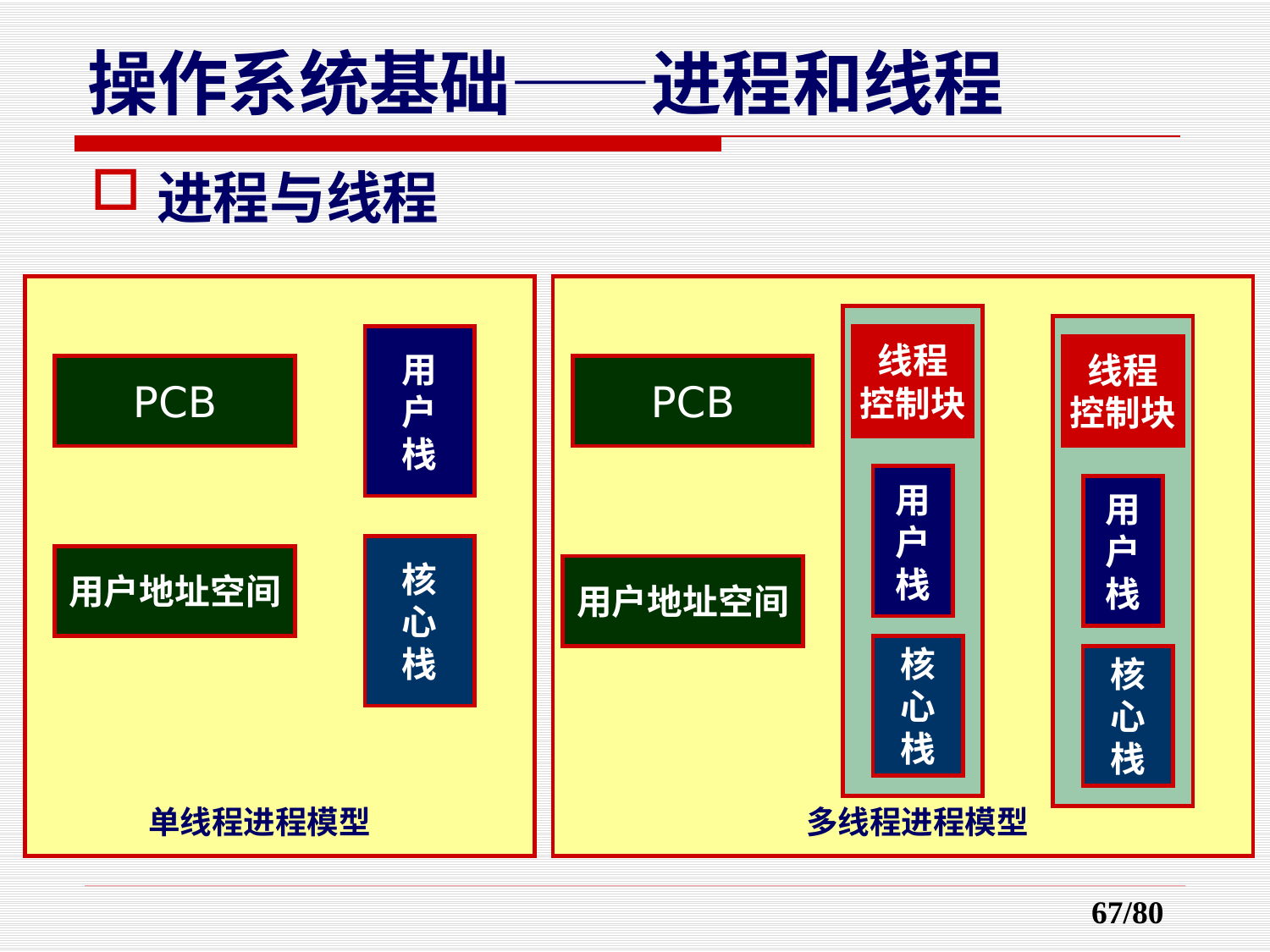

# 操作系统基础——进程和线程
进程与线程

用
户
栈
PCB
核
心
栈
用户地址空间
单线程进程模型

线程
控制块
用
户
栈
核
心
栈

线程
控制块
用
户
栈
核
心
栈
PCB
用户地址空间
多线程进程模型